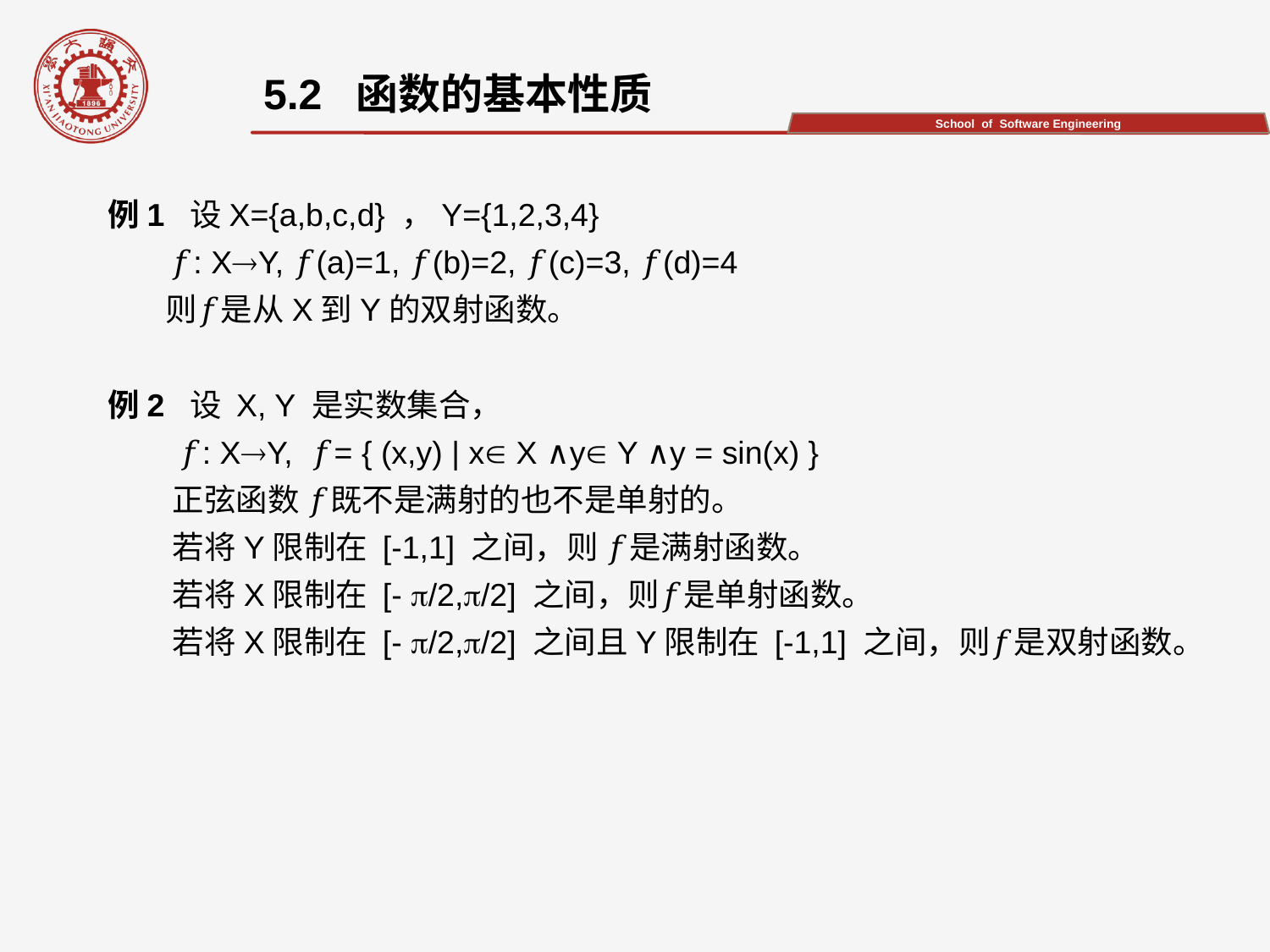

5.2  函数的基本性质
例1  设X={a,b,c,d} ，Y={1,2,3,4}
       𝑓: X→Y, 𝑓(a)=1, 𝑓(b)=2, 𝑓(c)=3, 𝑓(d)=4
       则𝑓是从X到Y的双射函数。

例2  设 X, Y 是实数集合，
        𝑓: X→Y,  𝑓= { (x,y) | x∈ X ∧y∈ Y ∧y = sin(x) }
        正弦函数 𝑓既不是满射的也不是单射的。
        若将Y限制在 [-1,1] 之间，则 𝑓是满射函数。
        若将X限制在 [- π/2,π/2] 之间，则𝑓是单射函数。
        若将X限制在 [- π/2,π/2] 之间且Y限制在 [-1,1] 之间，则𝑓是双射函数。